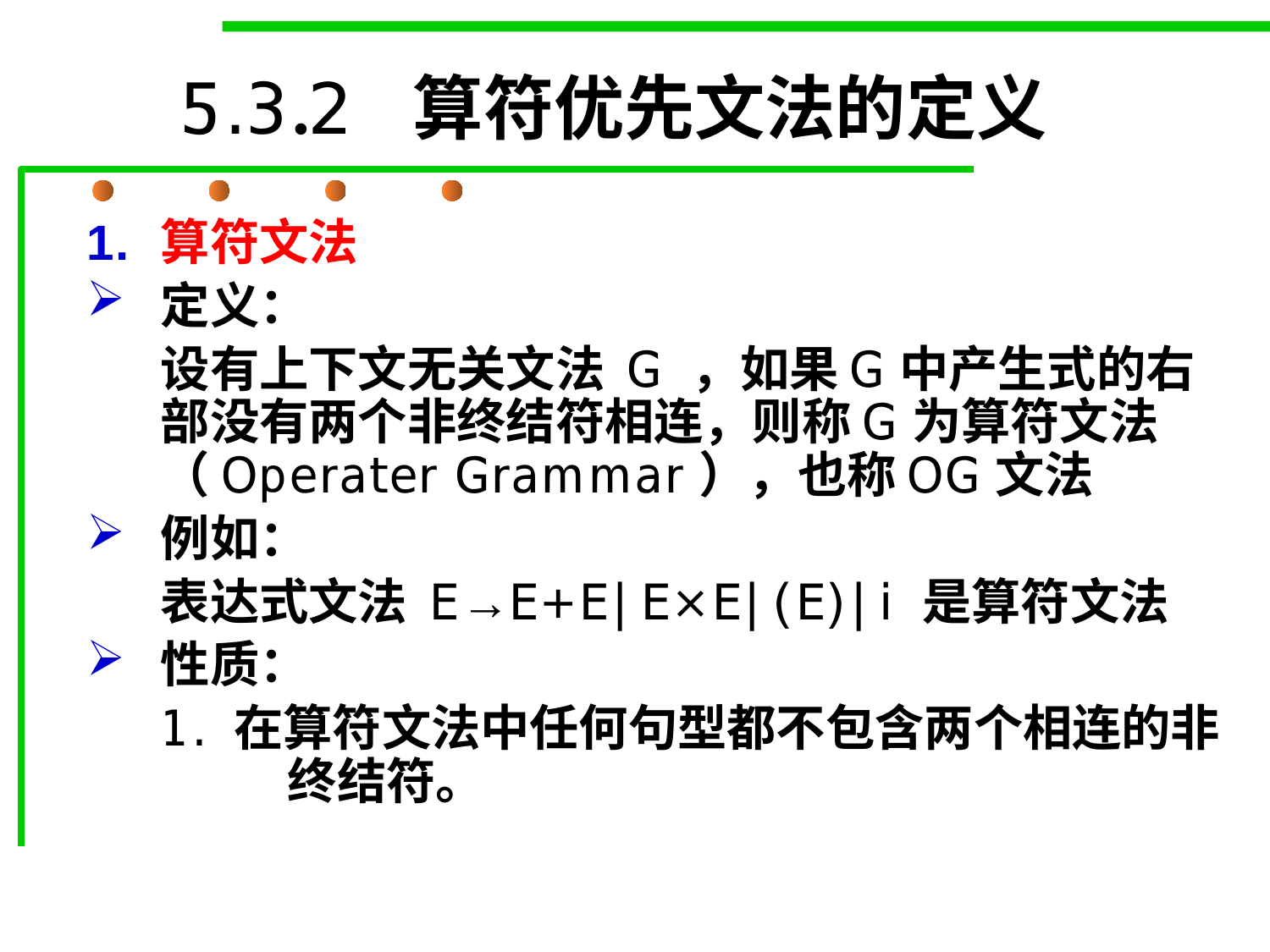

# 5.3.2  算符优先文法的定义
算符文法
定义：
	设有上下文无关文法 G ，如果G中产生式的右部没有两个非终结符相连，则称G为算符文法（Operater Grammar），也称OG文法
例如：
	表达式文法 E→E+E|E×E|(E)|i 是算符文法
性质：
	1. 在算符文法中任何句型都不包含两个相连的非	终结符。